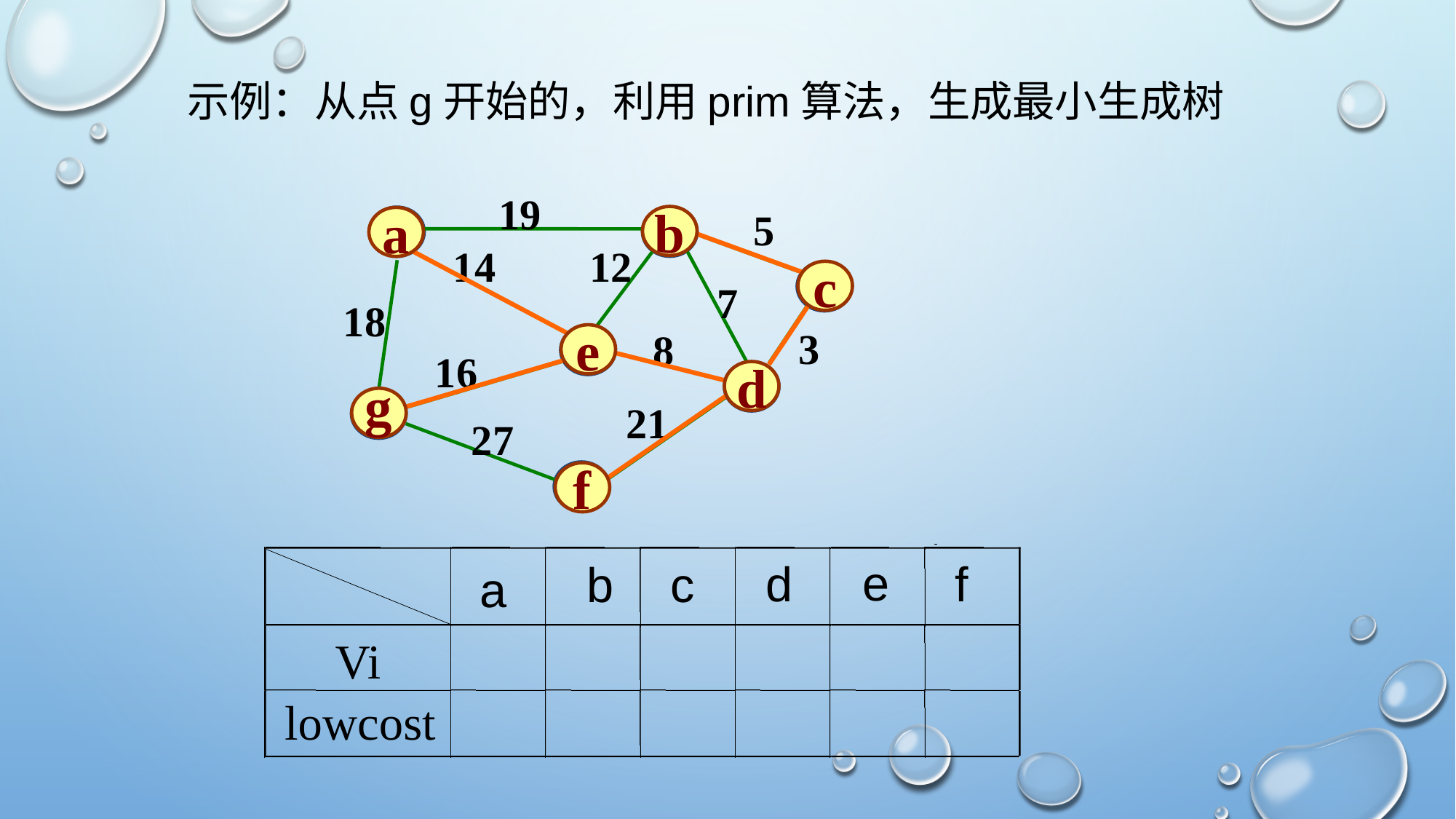

示例：从点g开始的，利用prim算法，生成最小生成树
19
5
b
a
b
a

14
12

c

c
7
18

3
8
e
e
16

d

d
g
g
21

27

f
f

Vi

lowcost

e
f
d
c
b
a